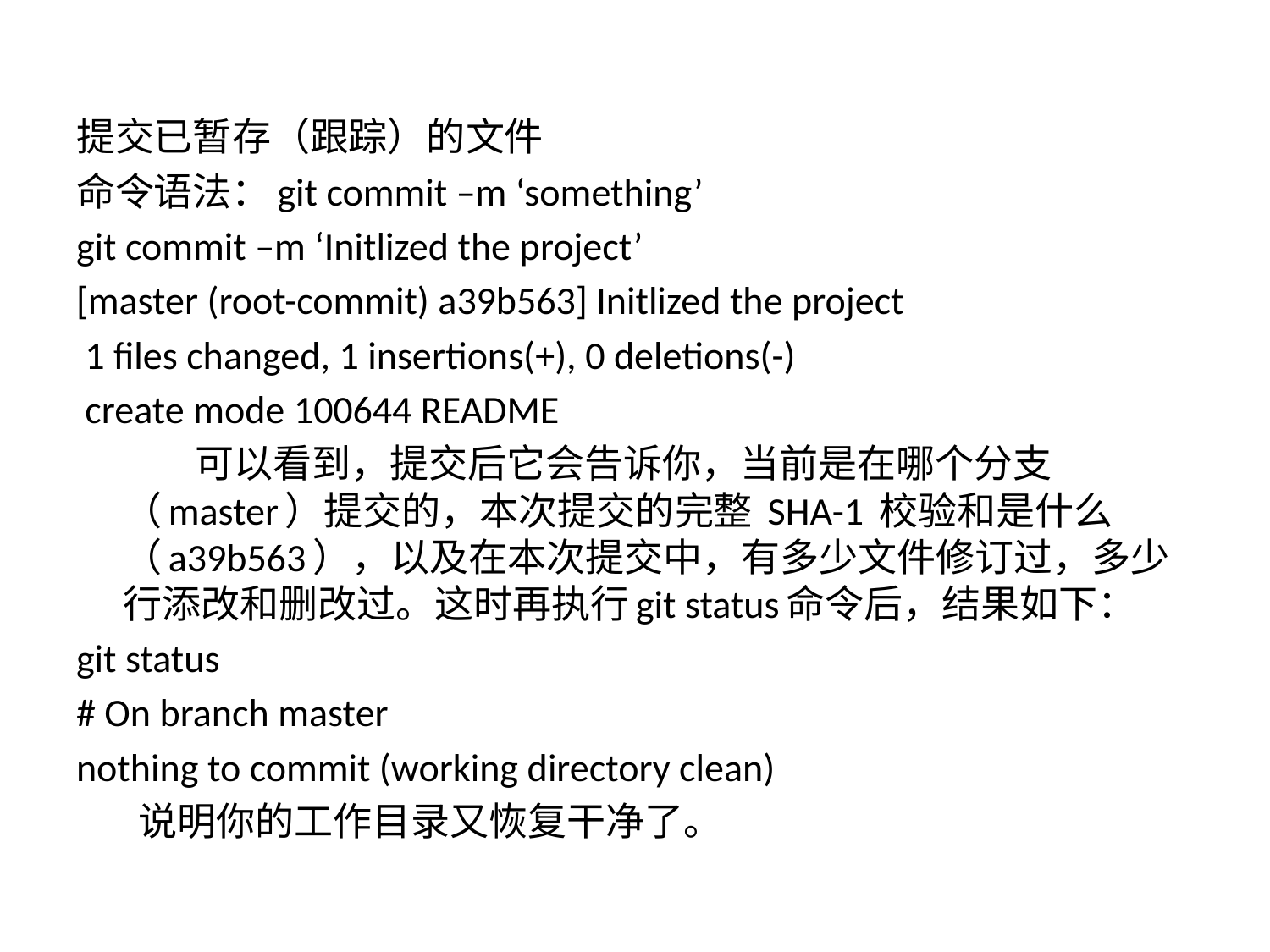

#
提交已暂存（跟踪）的文件
命令语法：git commit –m ‘something’
git commit –m ‘Initlized the project’
[master (root-commit) a39b563] Initlized the project
 1 files changed, 1 insertions(+), 0 deletions(-)
 create mode 100644 README
             可以看到，提交后它会告诉你，当前是在哪个分支（master）提交的，本次提交的完整 SHA-1 校验和是什么（a39b563），以及在本次提交中，有多少文件修订过，多少行添改和删改过。这时再执行git status命令后，结果如下：
git status
# On branch master
nothing to commit (working directory clean)
	 说明你的工作目录又恢复干净了。